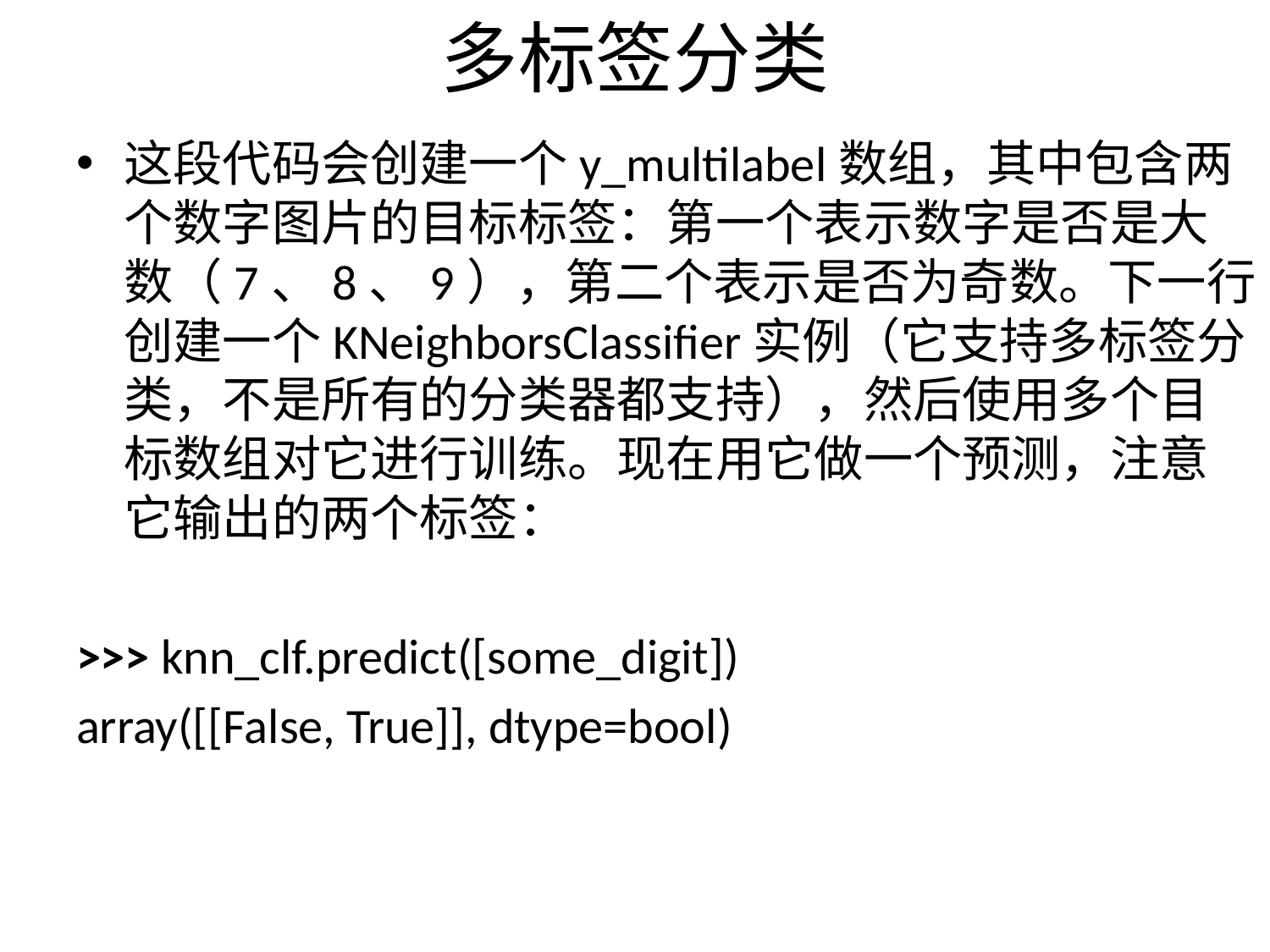

# 多标签分类
这段代码会创建一个y_multilabel数组，其中包含两个数字图片的目标标签：第一个表示数字是否是大数（7、8、9），第二个表示是否为奇数。下一行创建一个KNeighborsClassifier实例（它支持多标签分类，不是所有的分类器都支持），然后使用多个目标数组对它进行训练。现在用它做一个预测，注意它输出的两个标签：

>>> knn_clf.predict([some_digit])
array([[False, True]], dtype=bool)